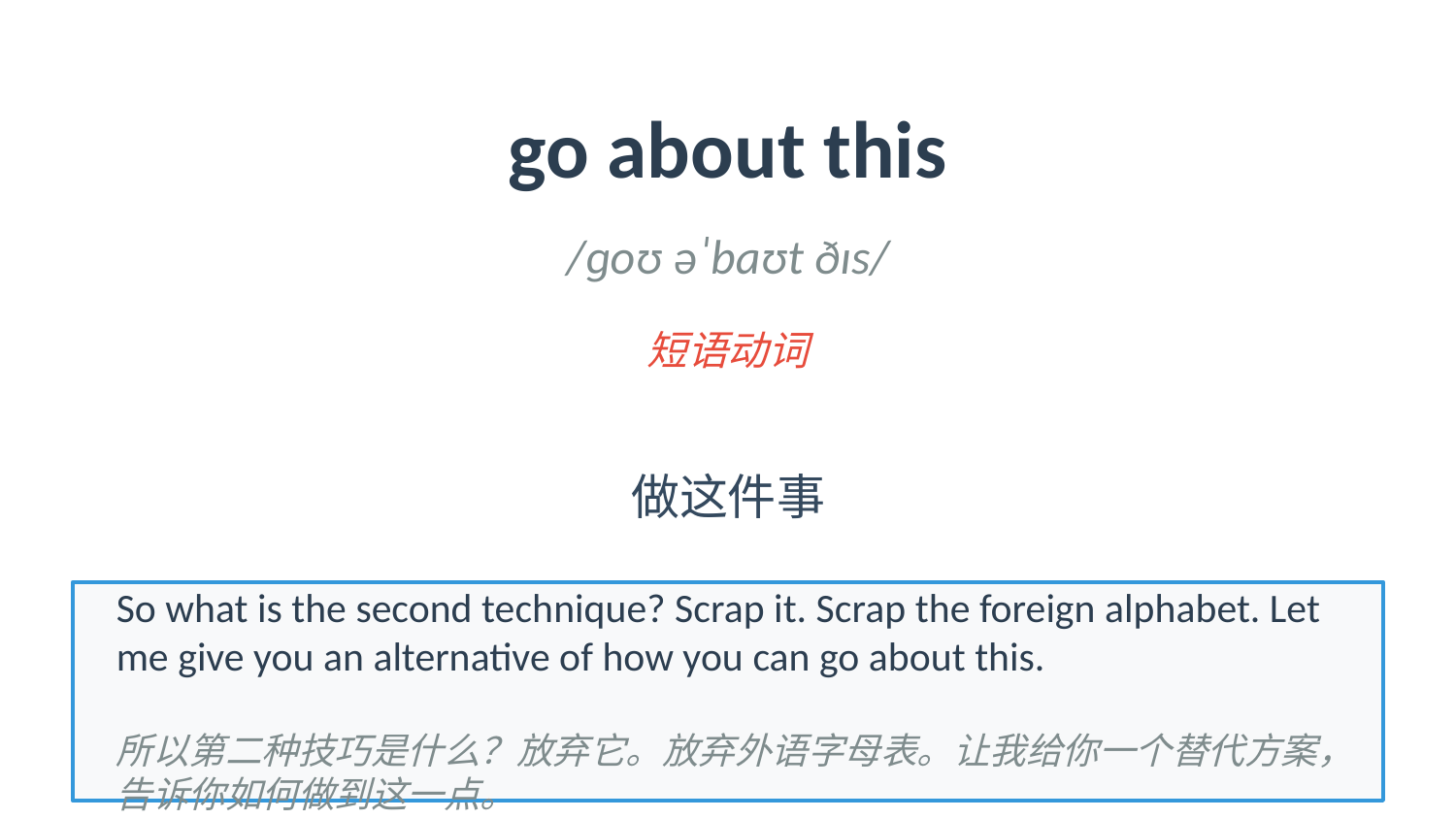

go about this
/ɡoʊ əˈbaʊt ðɪs/
短语动词
做这件事

So what is the second technique? Scrap it. Scrap the foreign alphabet. Let me give you an alternative of how you can go about this.

所以第二种技巧是什么？放弃它。放弃外语字母表。让我给你一个替代方案，告诉你如何做到这一点。